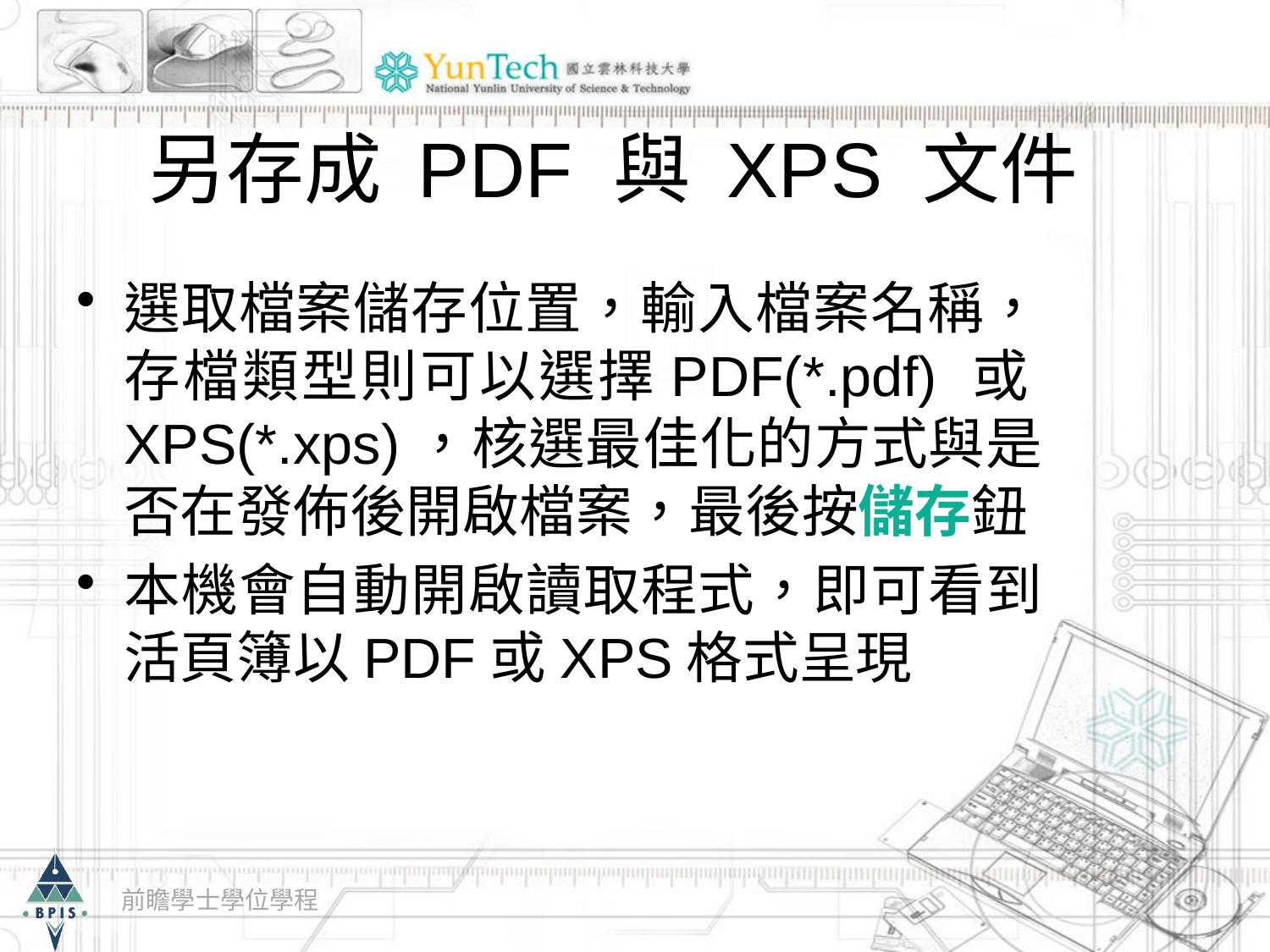

# 另存成 PDF 與 XPS 文件
選取檔案儲存位置，輸入檔案名稱，存檔類型則可以選擇PDF(*.pdf) 或XPS(*.xps)，核選最佳化的方式與是否在發佈後開啟檔案，最後按儲存鈕
本機會自動開啟讀取程式，即可看到活頁簿以PDF或XPS格式呈現